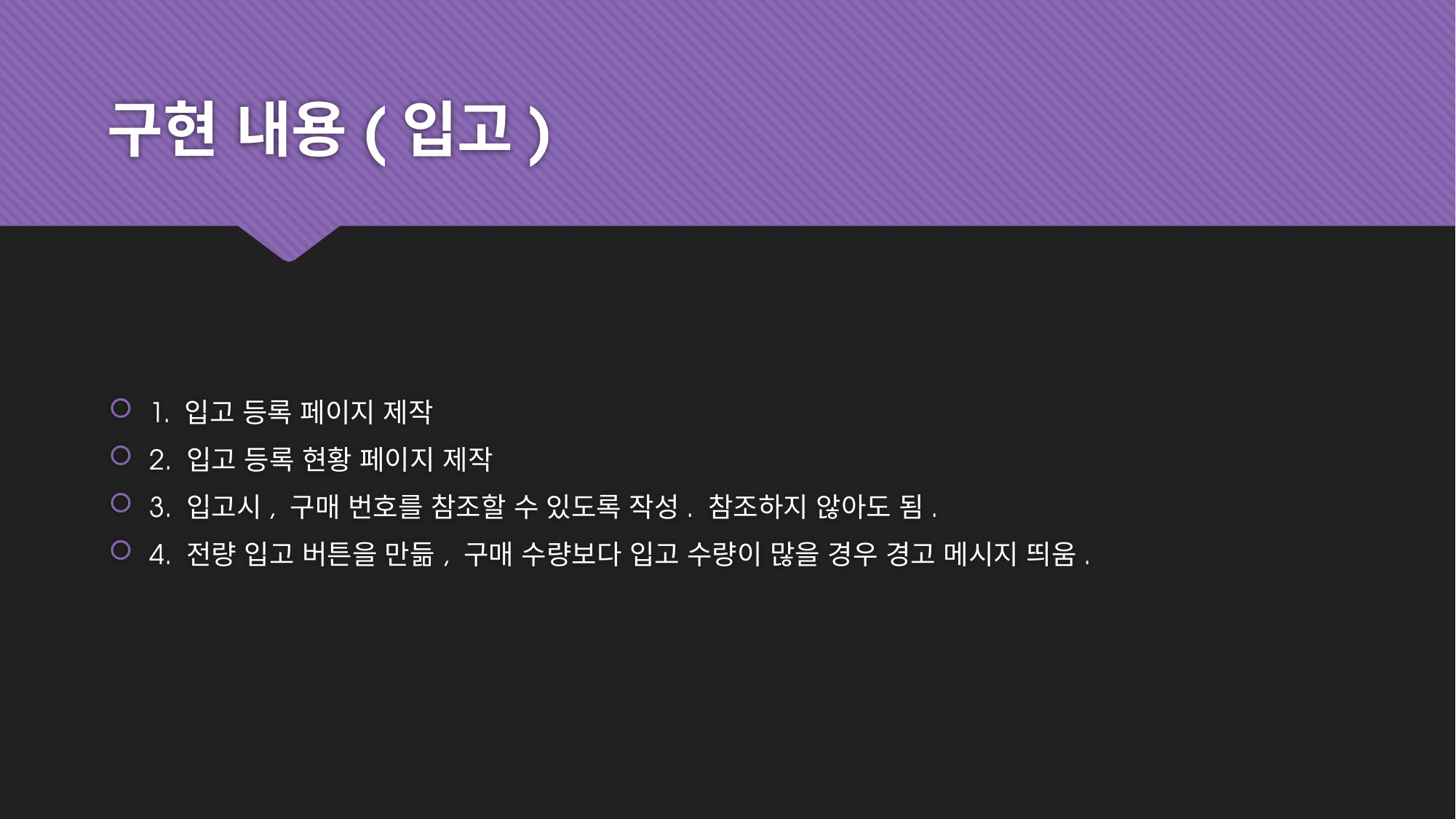

# 구현 내용(입고)
1. 입고 등록 페이지 제작
2. 입고 등록 현황 페이지 제작
3. 입고시, 구매 번호를 참조할 수 있도록 작성. 참조하지 않아도 됨.
4. 전량 입고 버튼을 만듦, 구매 수량보다 입고 수량이 많을 경우 경고 메시지 띄움.